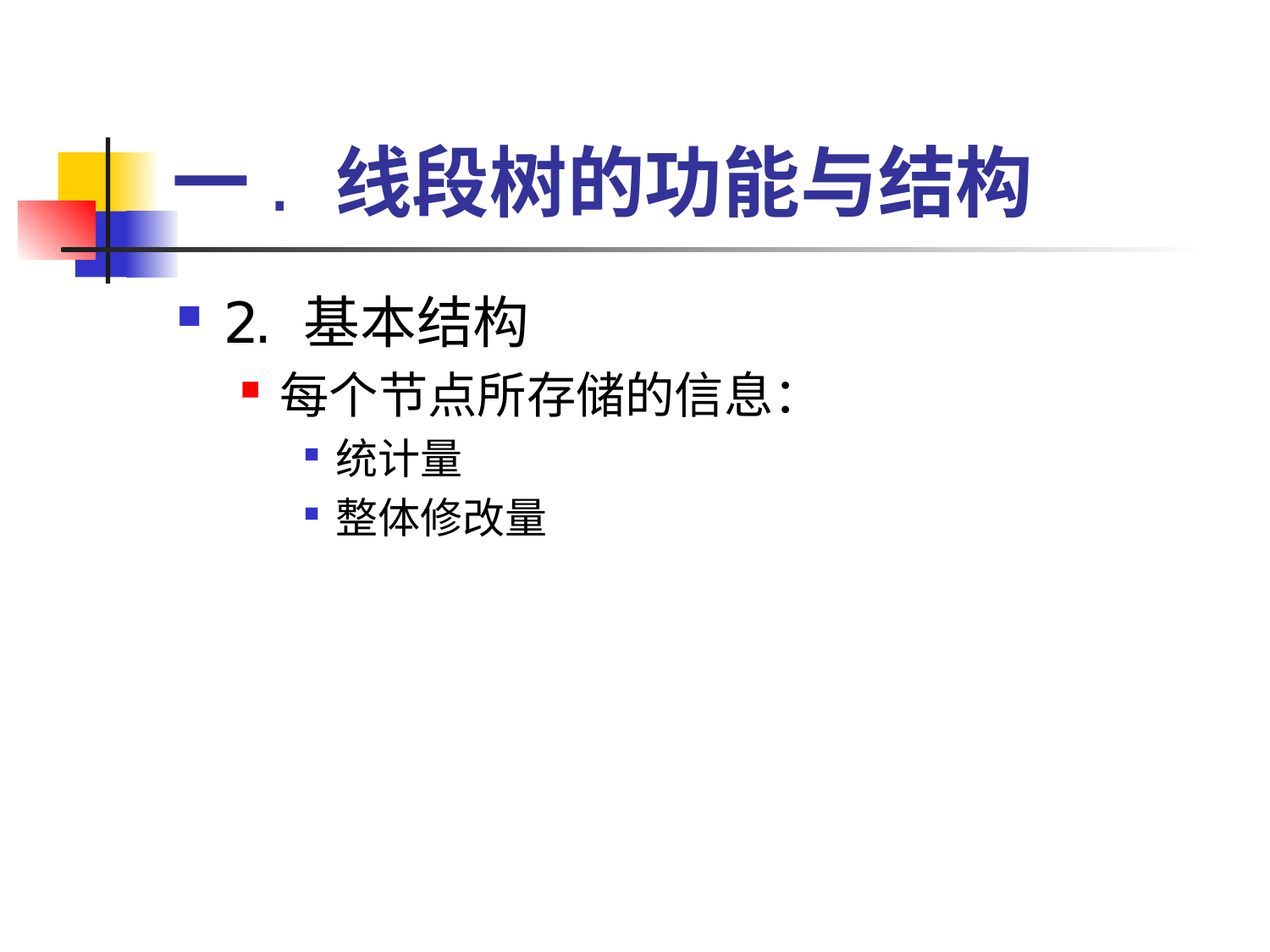

# 一. 线段树的功能与结构
2. 基本结构
每个节点所存储的信息：
统计量
整体修改量